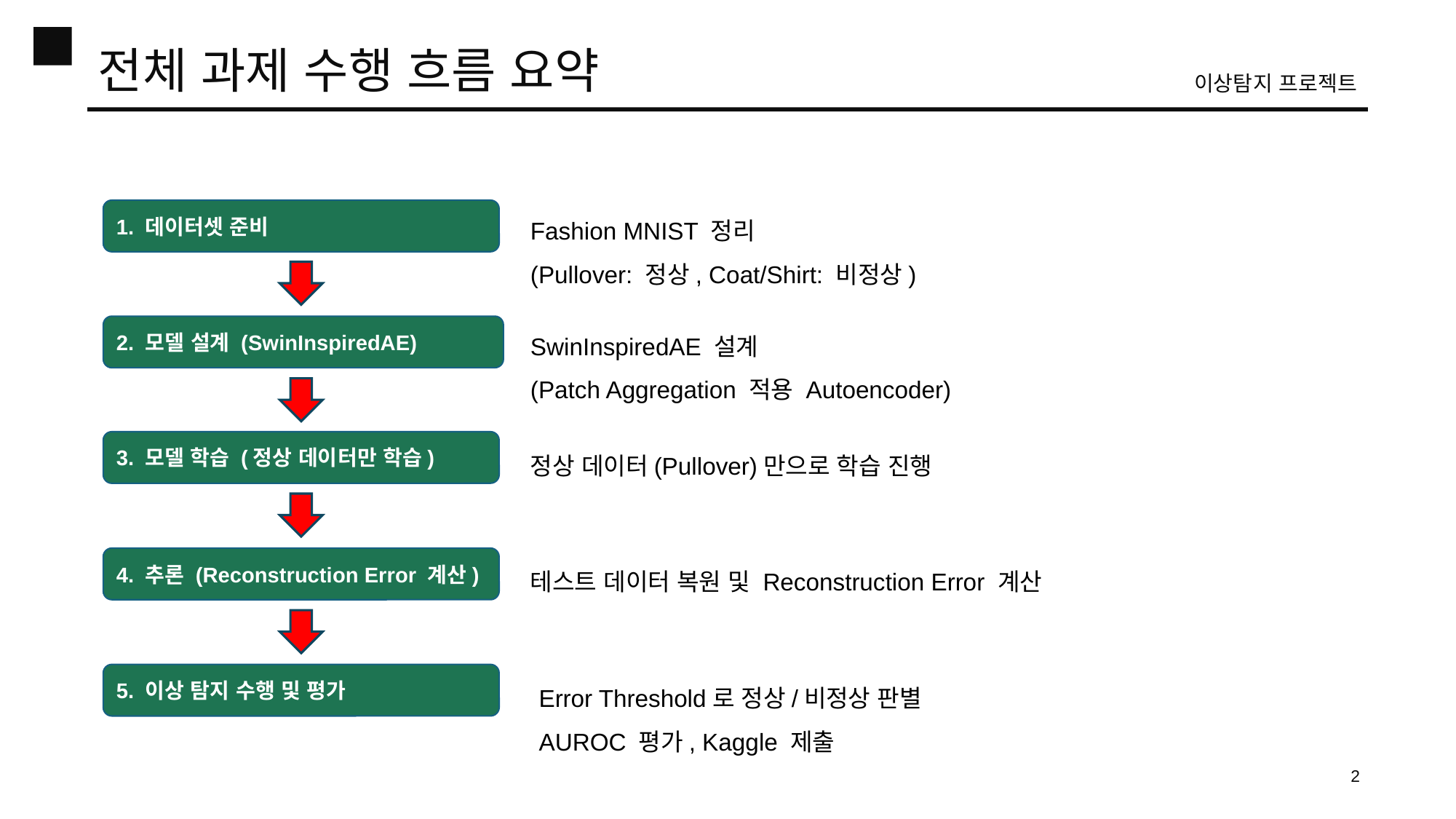

전체 과제 수행 흐름 요약
이상탐지 프로젝트
Fashion MNIST 정리
(Pullover: 정상, Coat/Shirt: 비정상)
1. 데이터셋 준비

SwinInspiredAE 설계
(Patch Aggregation 적용 Autoencoder)
2. 모델 설계 (SwinInspiredAE)

정상 데이터(Pullover)만으로 학습 진행
3. 모델 학습 (정상 데이터만 학습)

테스트 데이터 복원 및 Reconstruction Error 계산
4. 추론 (Reconstruction Error 계산)

Error Threshold로 정상/비정상 판별
AUROC 평가, Kaggle 제출
5. 이상 탐지 수행 및 평가